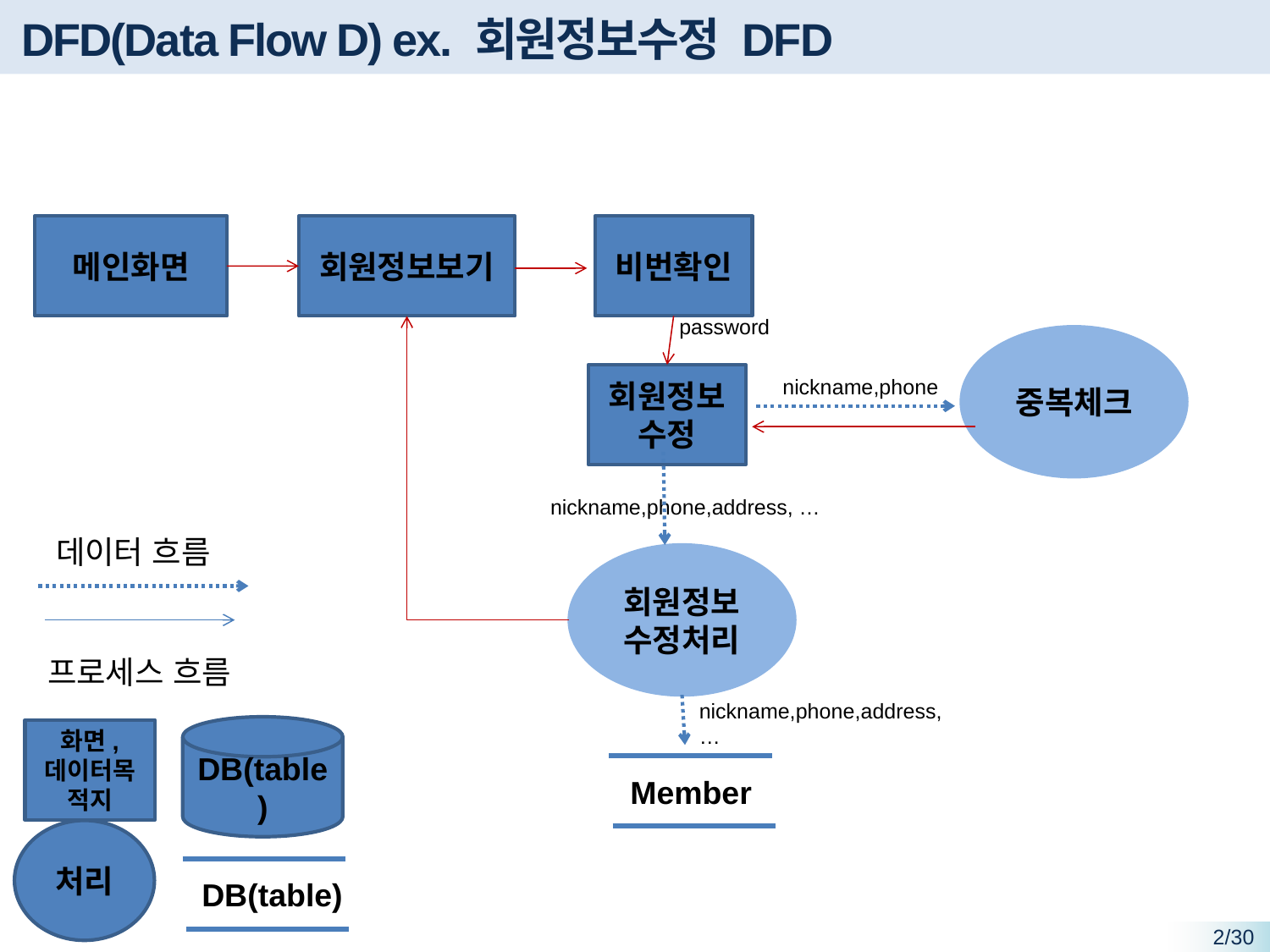

# DFD(Data Flow D) ex. 회원정보수정 DFD
메인화면
회원정보보기
비번확인
password
중복체크
회원정보수정
nickname,phone
nickname,phone,address, …
데이터 흐름
회원정보수정처리
프로세스 흐름
nickname,phone,address,
…
DB(table)
화면,
데이터목적지
Member
처리
DB(table)